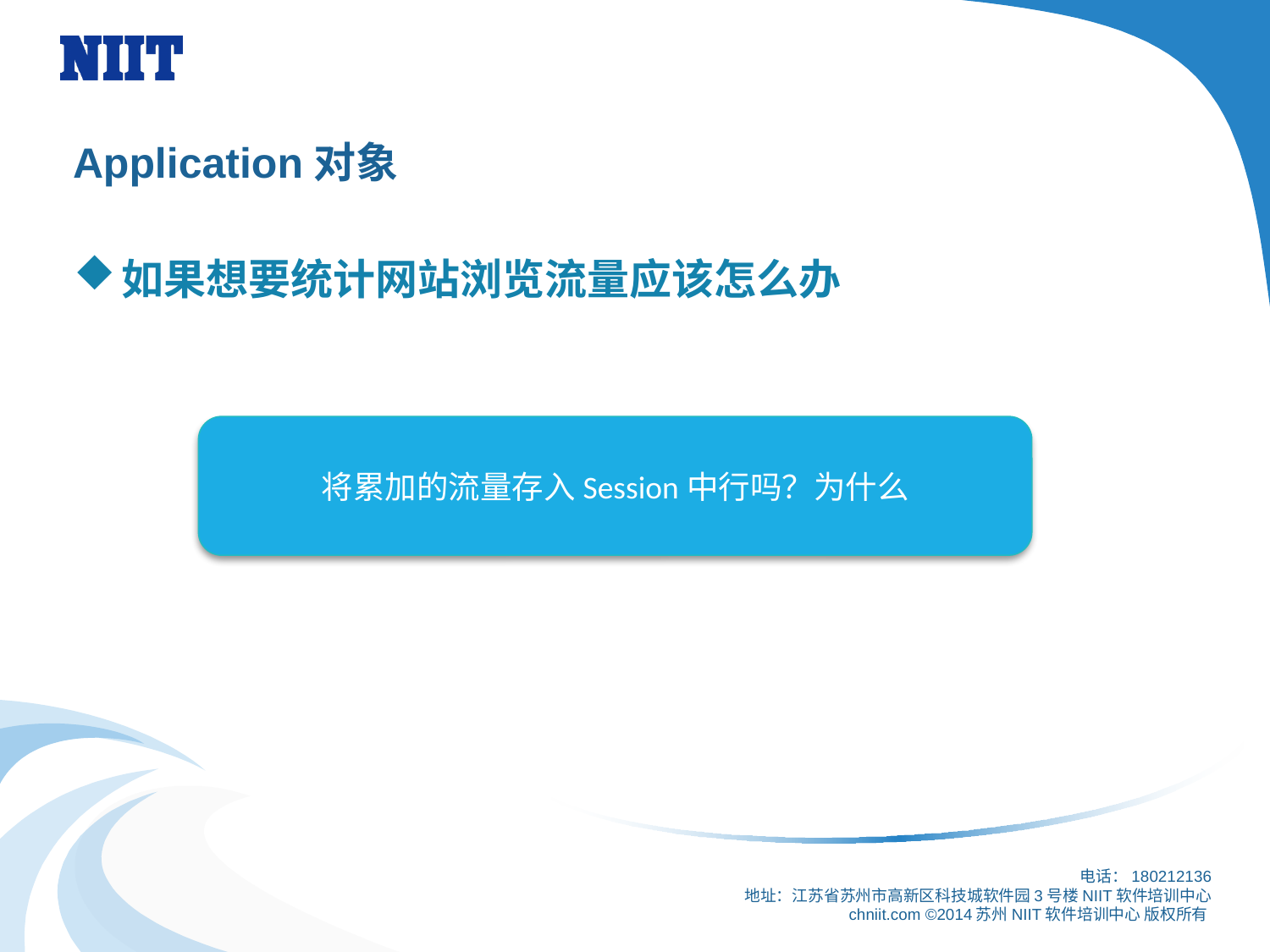

# Application对象
如果想要统计网站浏览流量应该怎么办
将累加的流量存入Session中行吗？为什么